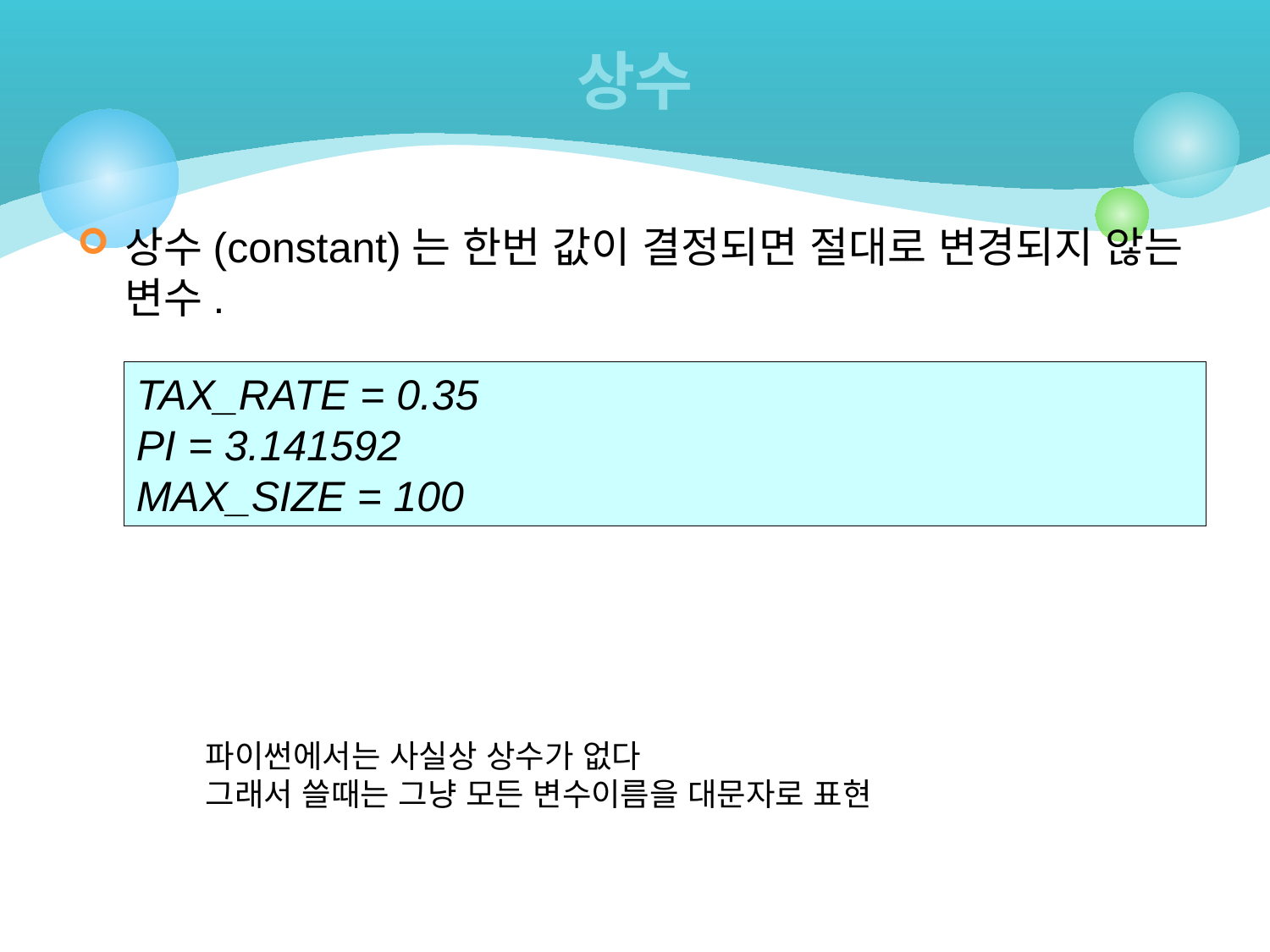

# 상수
상수(constant)는 한번 값이 결정되면 절대로 변경되지 않는 변수.
TAX_RATE = 0.35
PI = 3.141592
MAX_SIZE = 100
파이썬에서는 사실상 상수가 없다
그래서 쓸때는 그냥 모든 변수이름을 대문자로 표현